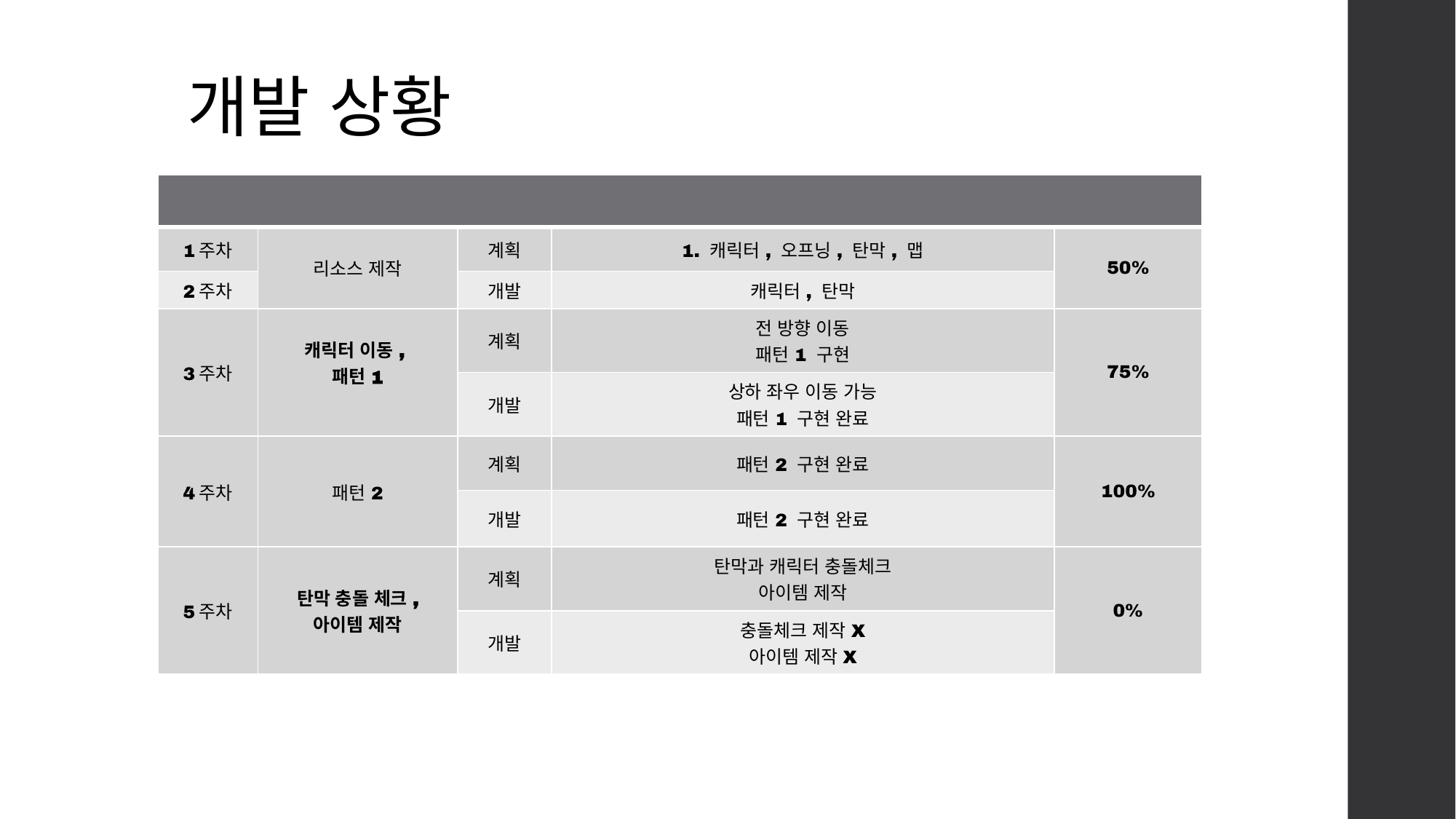

개발 상황
|  |  |  |  |  |
| --- | --- | --- | --- | --- |
| 1주차 | 리소스 제작 | 계획 | 1. 캐릭터, 오프닝, 탄막, 맵 | 50% |
| 2주차 |  | 개발 | 캐릭터, 탄막 |  |
| 3주차 | 캐릭터 이동, 패턴1 | 계획 | 전 방향 이동 패턴1 구현 | 75% |
|  |  | 개발 | 상하 좌우 이동 가능 패턴1 구현 완료 |  |
| 4주차 | 패턴2 | 계획 | 패턴2 구현 완료 | 100% |
|  |  | 개발 | 패턴2 구현 완료 |  |
| 5주차 | 탄막 충돌 체크, 아이템 제작 | 계획 | 탄막과 캐릭터 충돌체크 아이템 제작 | 0% |
|  |  | 개발 | 충돌체크 제작X 아이템 제작X |  |